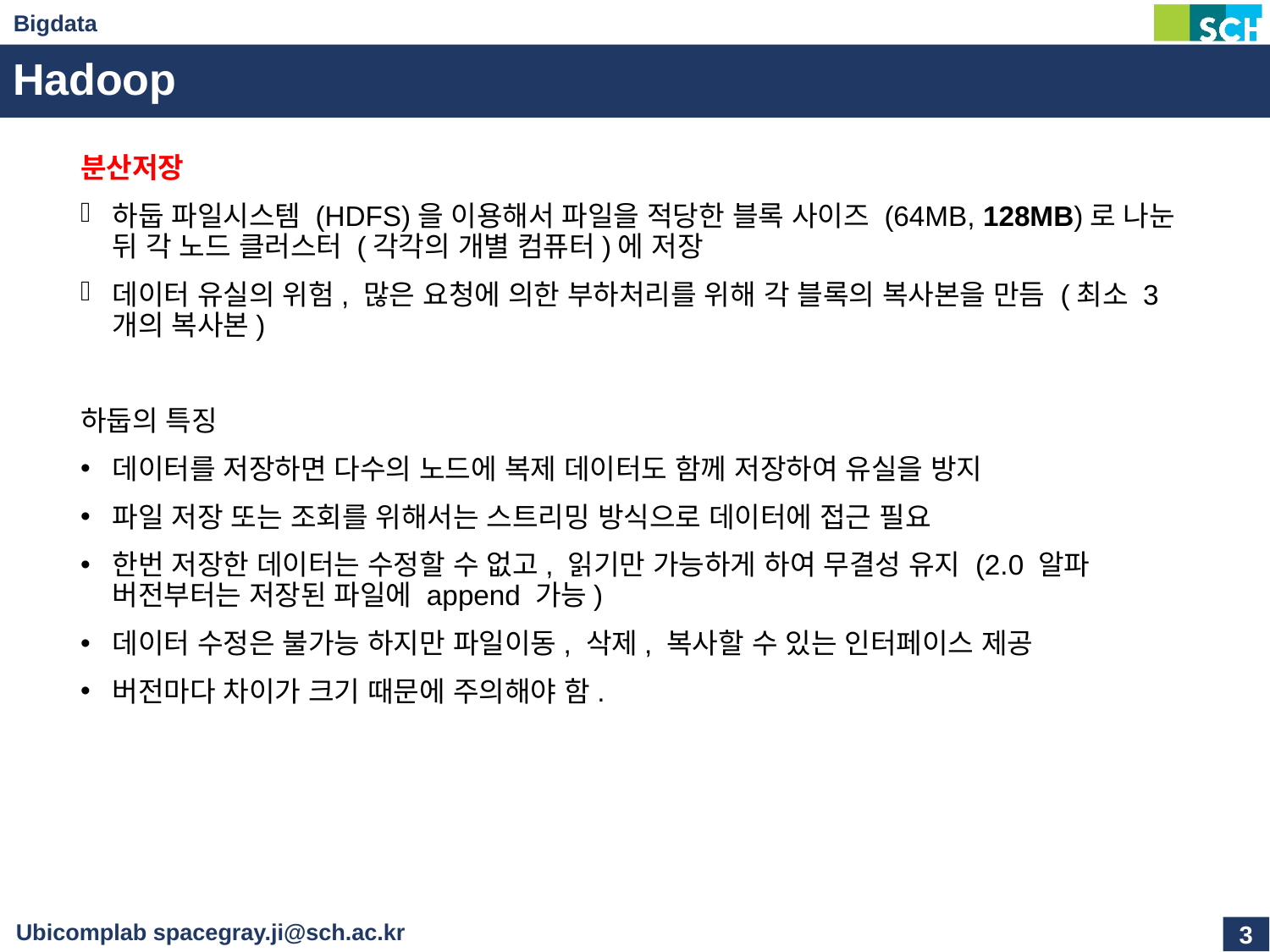

# Hadoop
분산저장
하둡 파일시스템 (HDFS)을 이용해서 파일을 적당한 블록 사이즈 (64MB, 128MB)로 나눈 뒤 각 노드 클러스터 (각각의 개별 컴퓨터)에 저장
데이터 유실의 위험, 많은 요청에 의한 부하처리를 위해 각 블록의 복사본을 만듬 (최소 3개의 복사본)

하둡의 특징
데이터를 저장하면 다수의 노드에 복제 데이터도 함께 저장하여 유실을 방지
파일 저장 또는 조회를 위해서는 스트리밍 방식으로 데이터에 접근 필요
한번 저장한 데이터는 수정할 수 없고, 읽기만 가능하게 하여 무결성 유지 (2.0 알파 버전부터는 저장된 파일에 append 가능)
데이터 수정은 불가능 하지만 파일이동, 삭제, 복사할 수 있는 인터페이스 제공
버전마다 차이가 크기 때문에 주의해야 함.

3